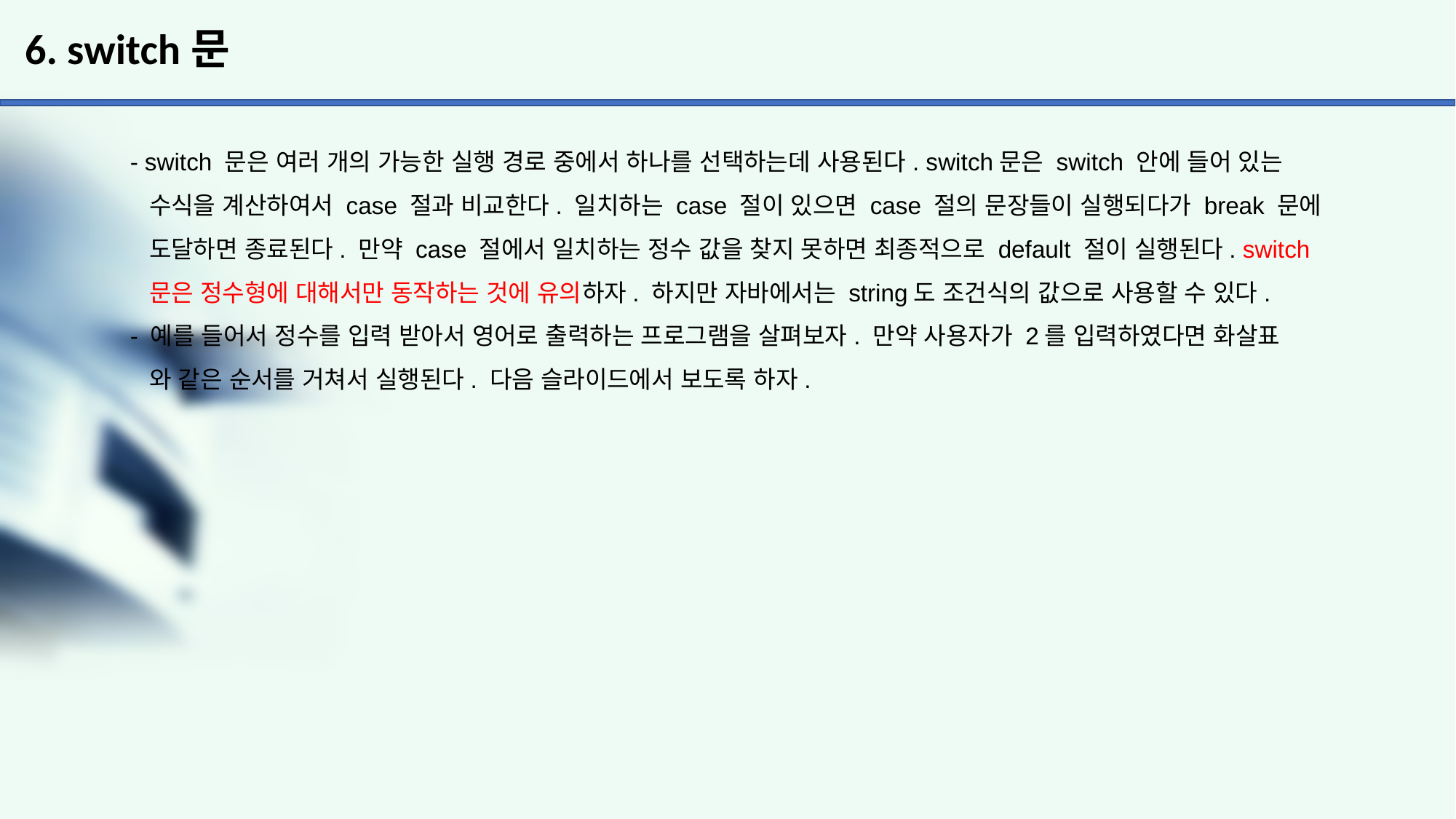

# 6. switch문
- switch 문은 여러 개의 가능한 실행 경로 중에서 하나를 선택하는데 사용된다. switch문은 switch 안에 들어 있는
  수식을 계산하여서 case 절과 비교한다. 일치하는 case 절이 있으면 case 절의 문장들이 실행되다가 break 문에
  도달하면 종료된다. 만약 case 절에서 일치하는 정수 값을 찾지 못하면 최종적으로 default 절이 실행된다. switch
  문은 정수형에 대해서만 동작하는 것에 유의하자. 하지만 자바에서는 string도 조건식의 값으로 사용할 수 있다.
- 예를 들어서 정수를 입력 받아서 영어로 출력하는 프로그램을 살펴보자. 만약 사용자가 2를 입력하였다면 화살표
  와 같은 순서를 거쳐서 실행된다. 다음 슬라이드에서 보도록 하자.